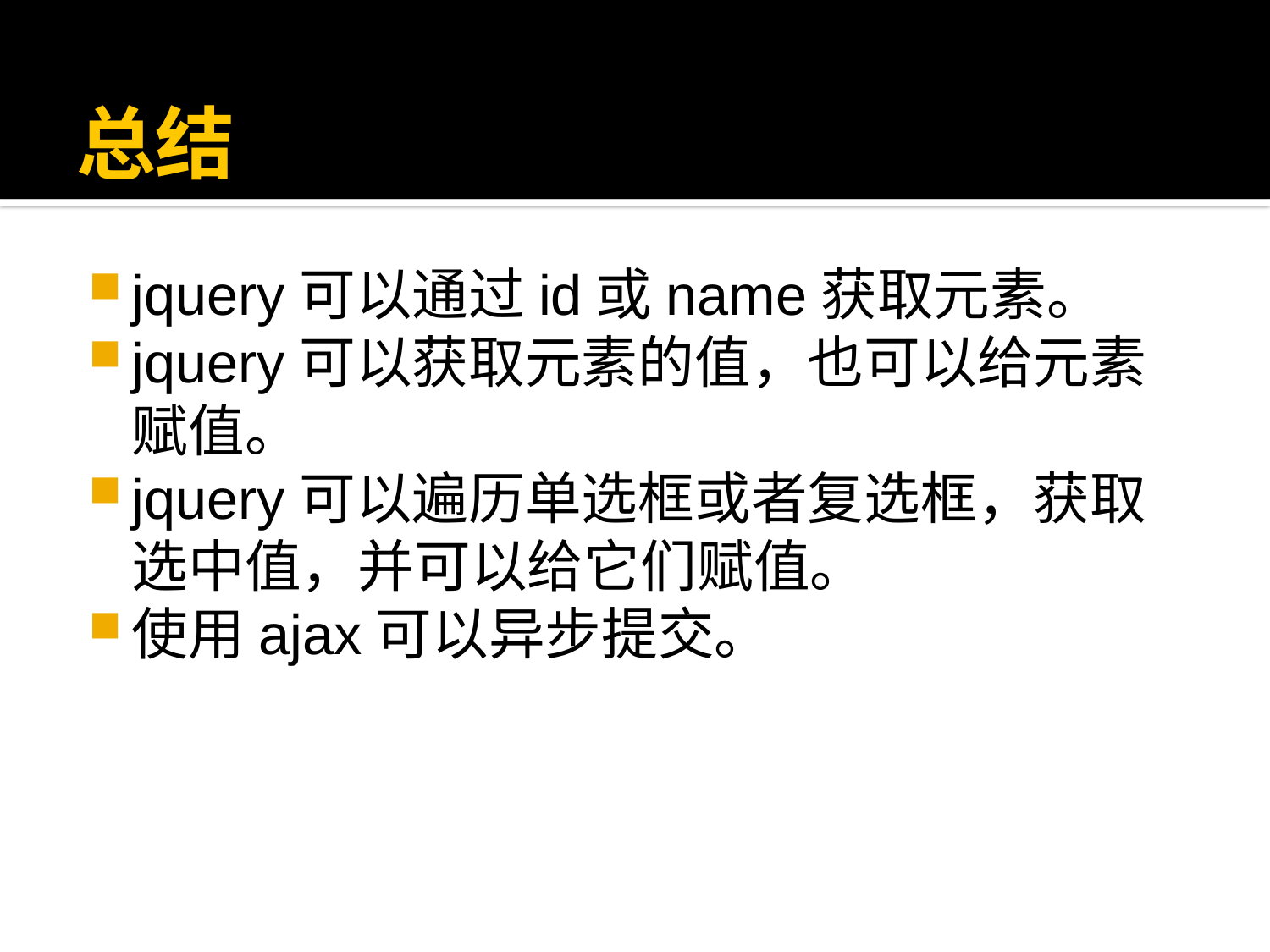

# 总结
jquery可以通过id或name获取元素。
jquery可以获取元素的值，也可以给元素赋值。
jquery可以遍历单选框或者复选框，获取选中值，并可以给它们赋值。
使用ajax可以异步提交。